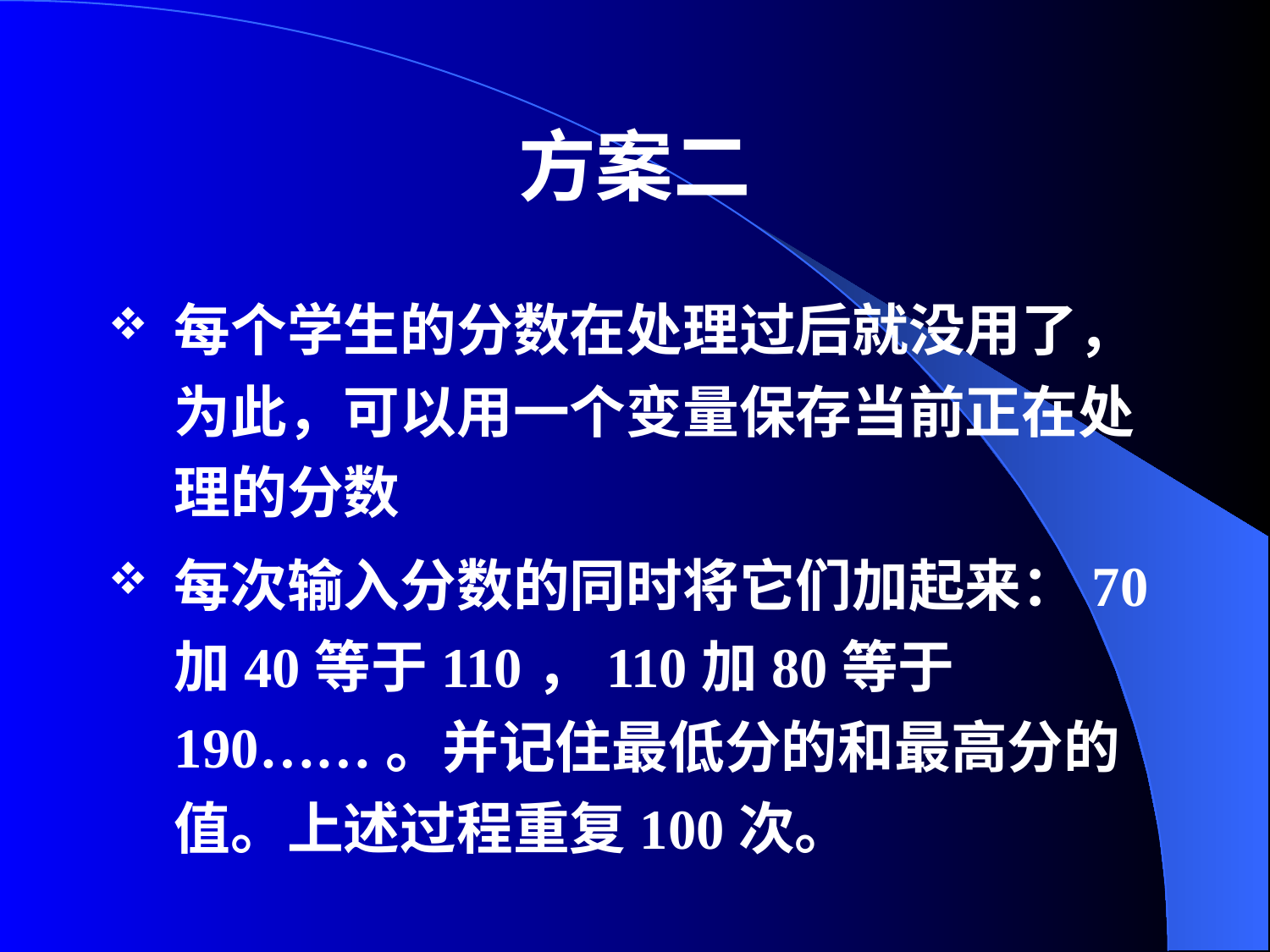

# 方案二
每个学生的分数在处理过后就没用了，为此，可以用一个变量保存当前正在处理的分数
每次输入分数的同时将它们加起来：70加40等于110，110加80等于190……。并记住最低分的和最高分的值。上述过程重复100次。